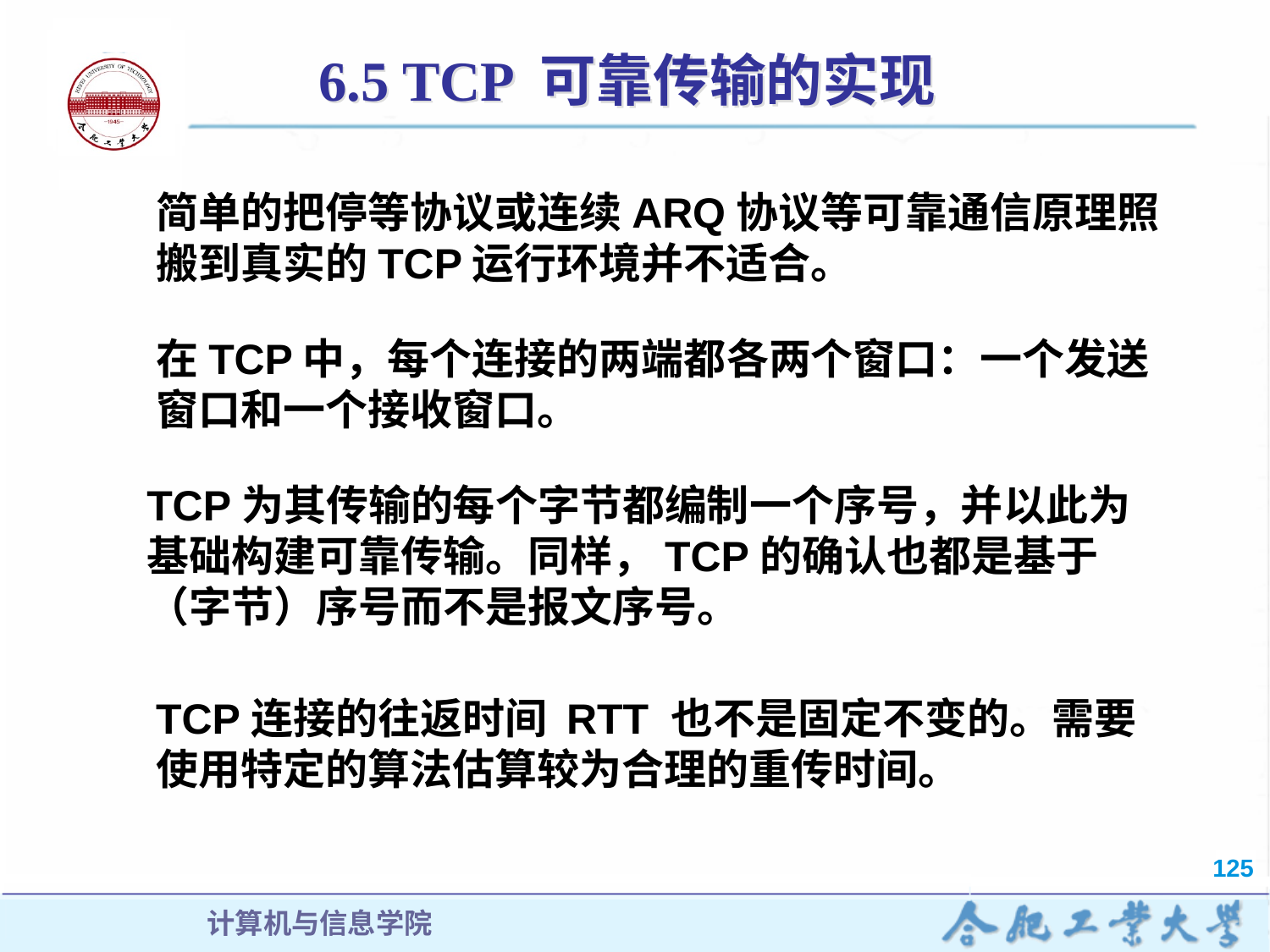

# 6.5 TCP 可靠传输的实现
简单的把停等协议或连续ARQ协议等可靠通信原理照搬到真实的TCP运行环境并不适合。
在TCP中，每个连接的两端都各两个窗口：一个发送窗口和一个接收窗口。
TCP为其传输的每个字节都编制一个序号，并以此为基础构建可靠传输。同样，TCP的确认也都是基于（字节）序号而不是报文序号。
TCP连接的往返时间 RTT 也不是固定不变的。需要使用特定的算法估算较为合理的重传时间。